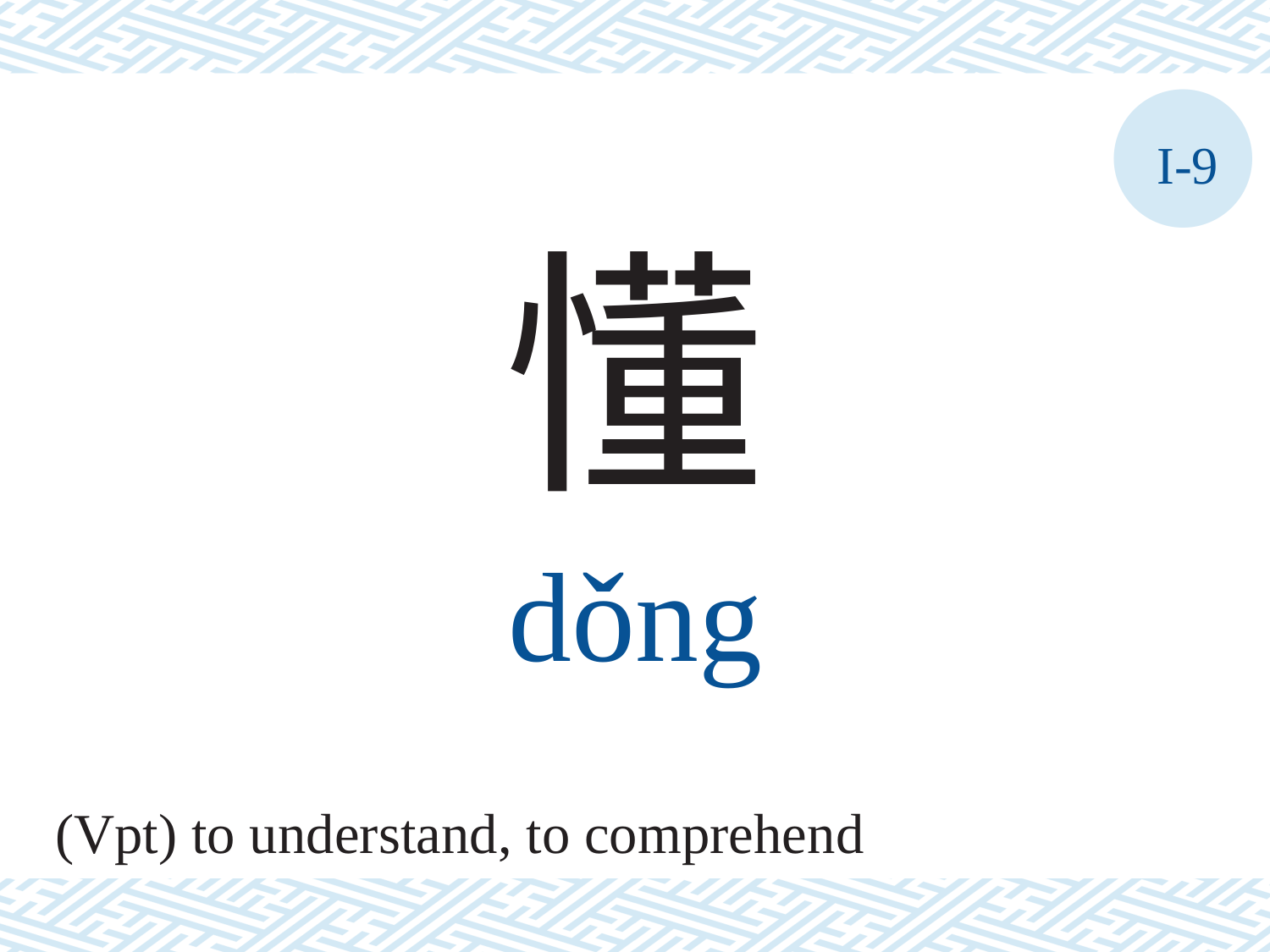

I-9
懂
dǒng
(Vpt) to understand, to comprehend